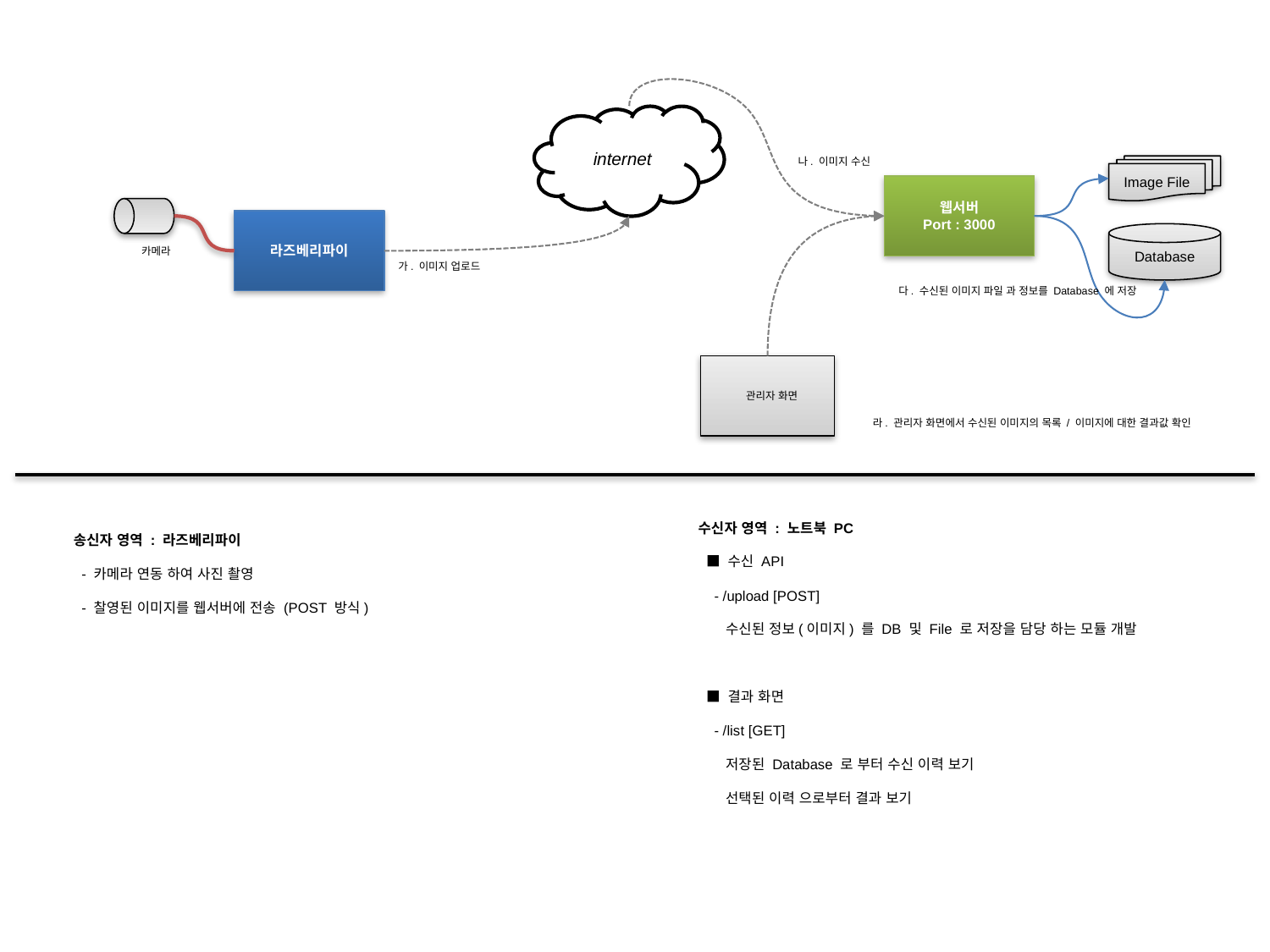

internet
나. 이미지 수신
Image File
웹서버
Port : 3000

라즈베리파이
Database
카메라
가. 이미지 업로드
다. 수신된 이미지 파일 과 정보를 Database 에 저장

관리자 화면
라. 관리자 화면에서 수신된 이미지의 목록 / 이미지에 대한 결과값 확인
수신자 영역 : 노트북 PC
  ■ 수신 API
    - /upload [POST]
      수신된 정보(이미지) 를 DB 및 File 로 저장을 담당 하는 모듈 개발

  ■ 결과 화면
    - /list [GET]
      저장된 Database 로 부터 수신 이력 보기
      선택된 이력 으로부터 결과 보기

송신자 영역 : 라즈베리파이
  - 카메라 연동 하여 사진 촬영
  - 찰영된 이미지를 웹서버에 전송 (POST 방식)